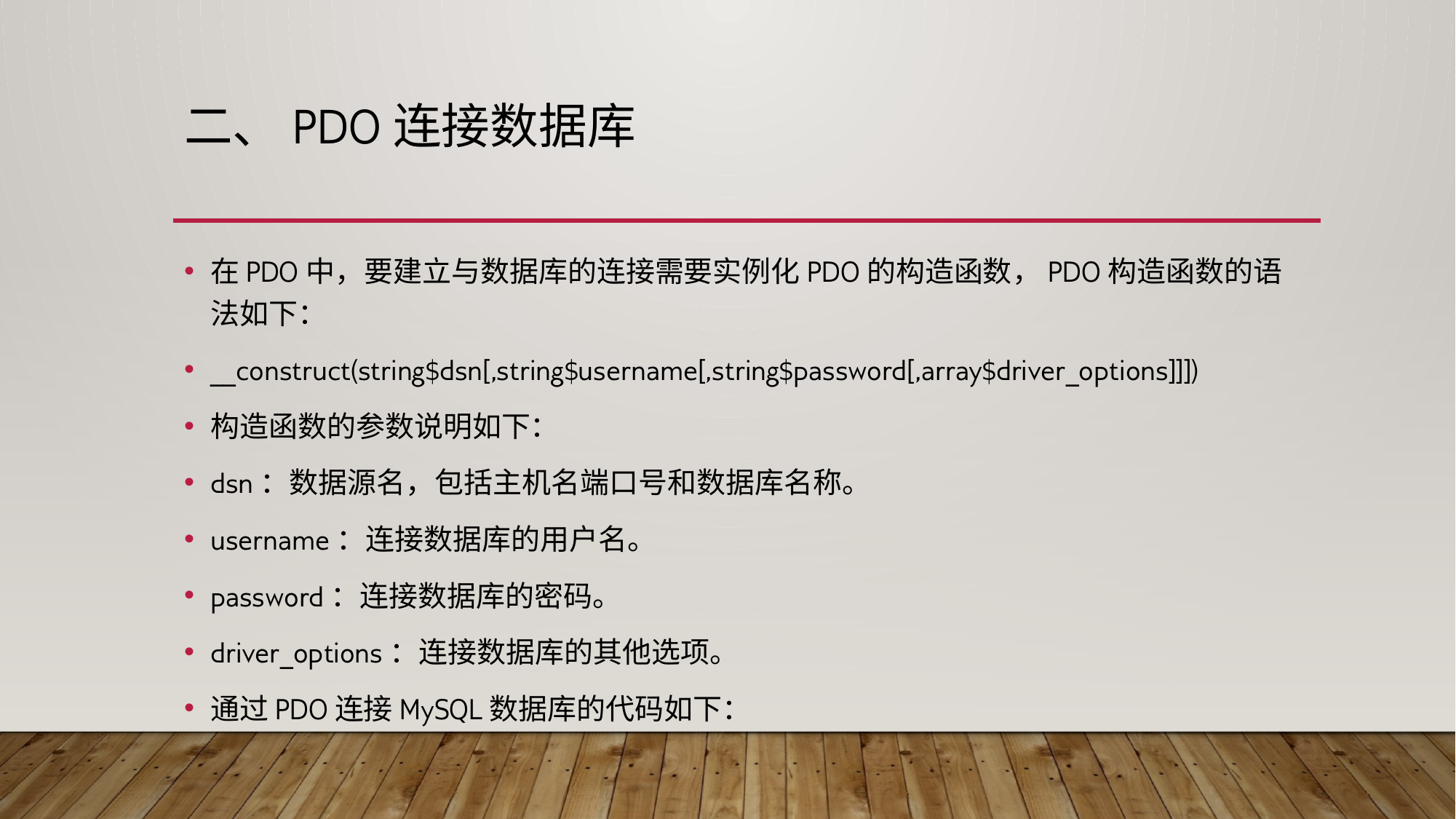

# 二、PDO连接数据库
在PDO中，要建立与数据库的连接需要实例化PDO的构造函数，PDO构造函数的语法如下：
__construct(string$dsn[,string$username[,string$password[,array$driver_options]]])
构造函数的参数说明如下：
dsn：数据源名，包括主机名端口号和数据库名称。
username：连接数据库的用户名。
password：连接数据库的密码。
driver_options：连接数据库的其他选项。
通过PDO连接MySQL数据库的代码如下：